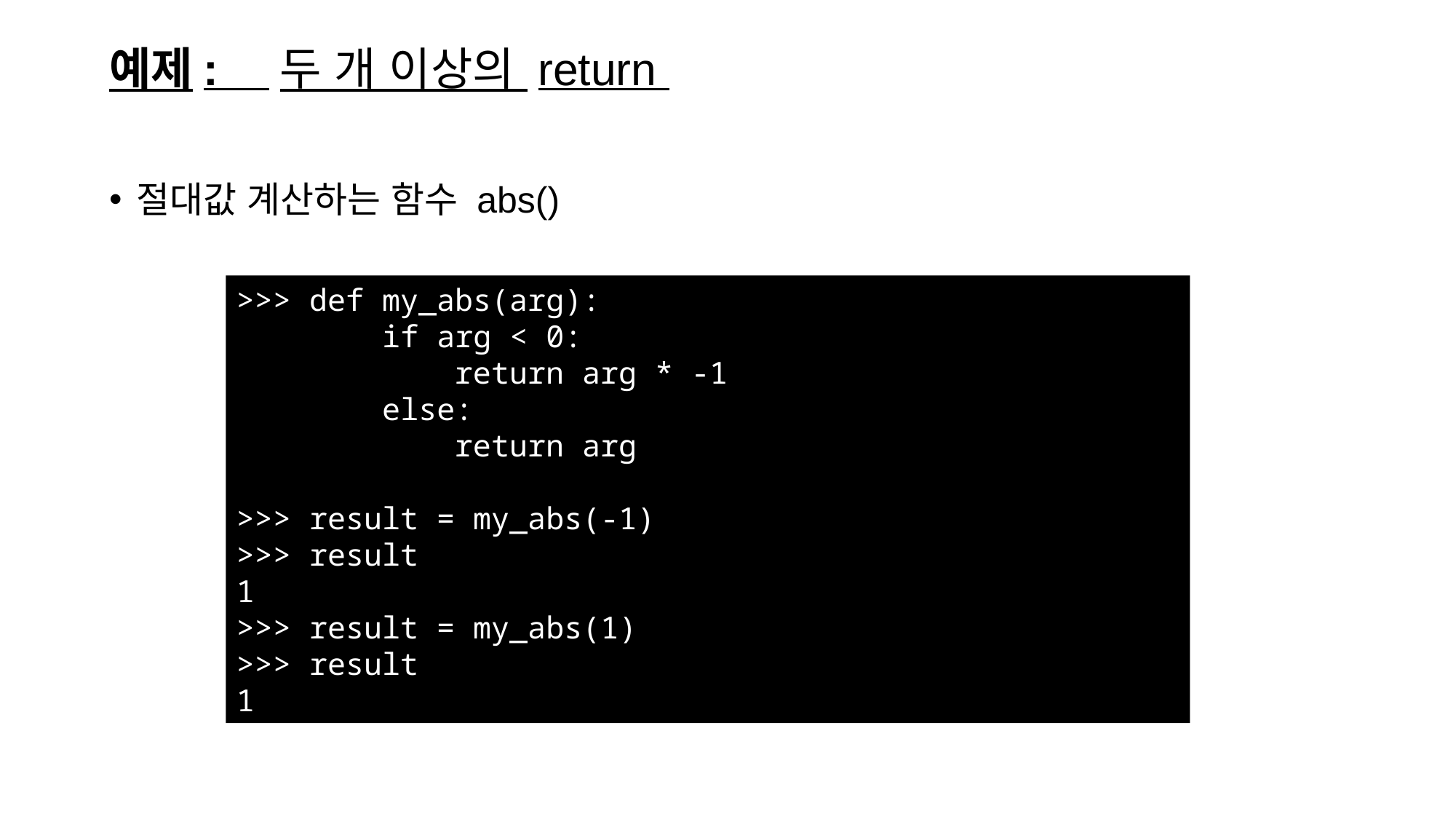

# 예제:    두 개 이상의 return
절대값 계산하는 함수 abs()
>>> def my_abs(arg):
        if arg < 0:
            return arg * -1
        else:
            return arg

>>> result = my_abs(-1)
>>> result
1
>>> result = my_abs(1)
>>> result
1